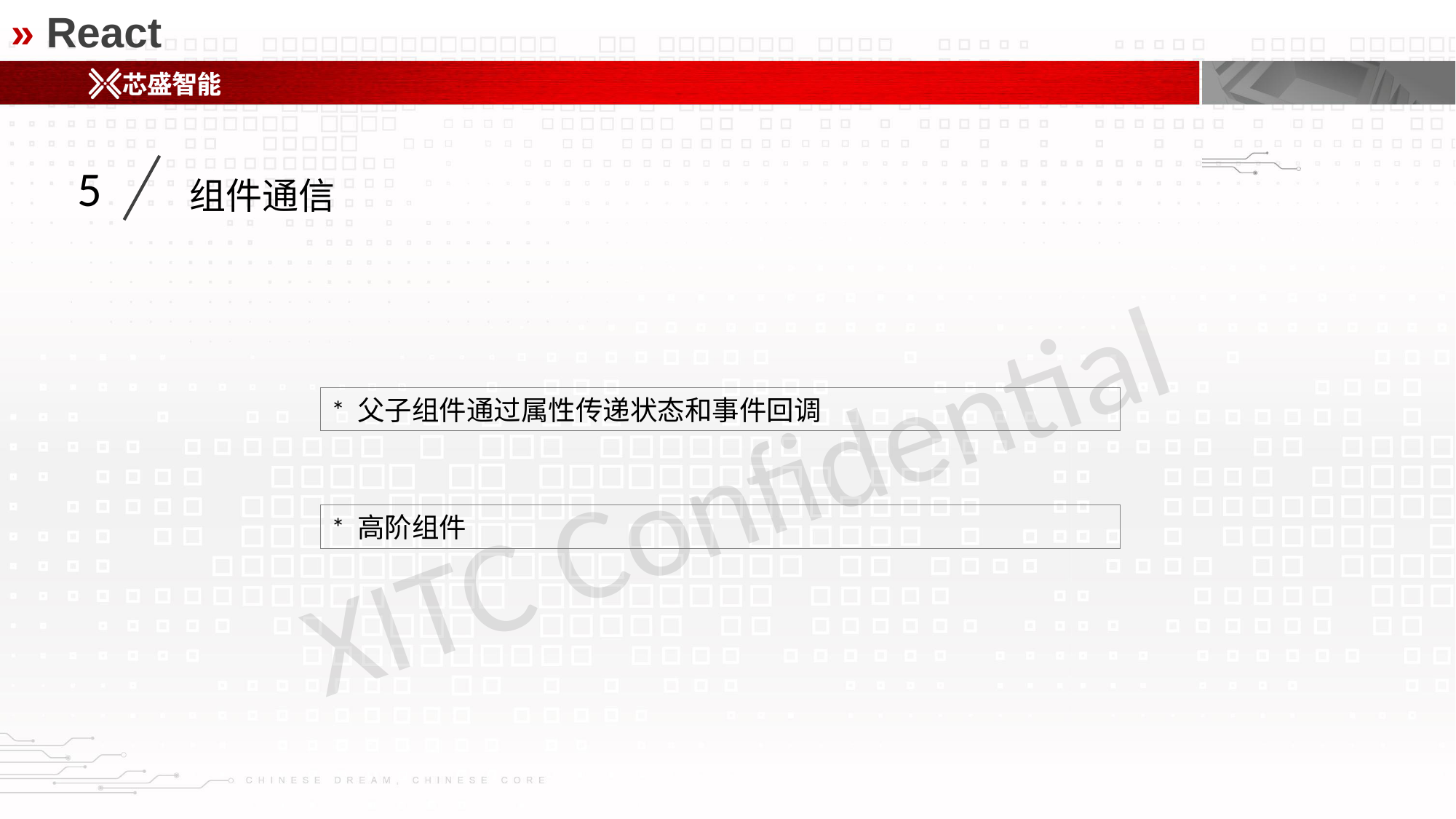

» React
5
组件通信
* 父子组件通过属性传递状态和事件回调
* 高阶组件